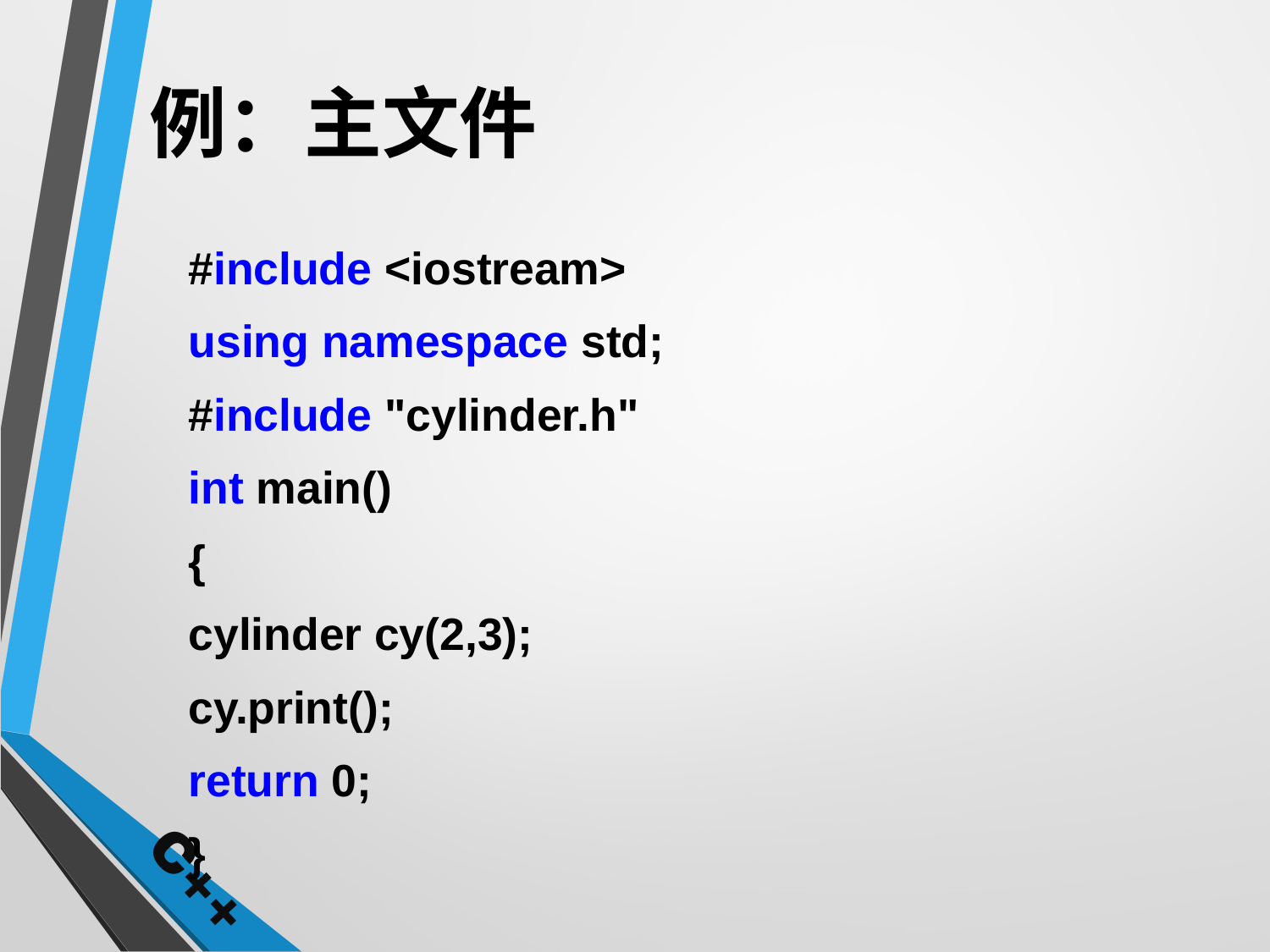

# 例：主文件
	#include <iostream>
	using namespace std;
	#include "cylinder.h"
	int main()
	{
			cylinder cy(2,3);
			cy.print();
			return 0;
	}